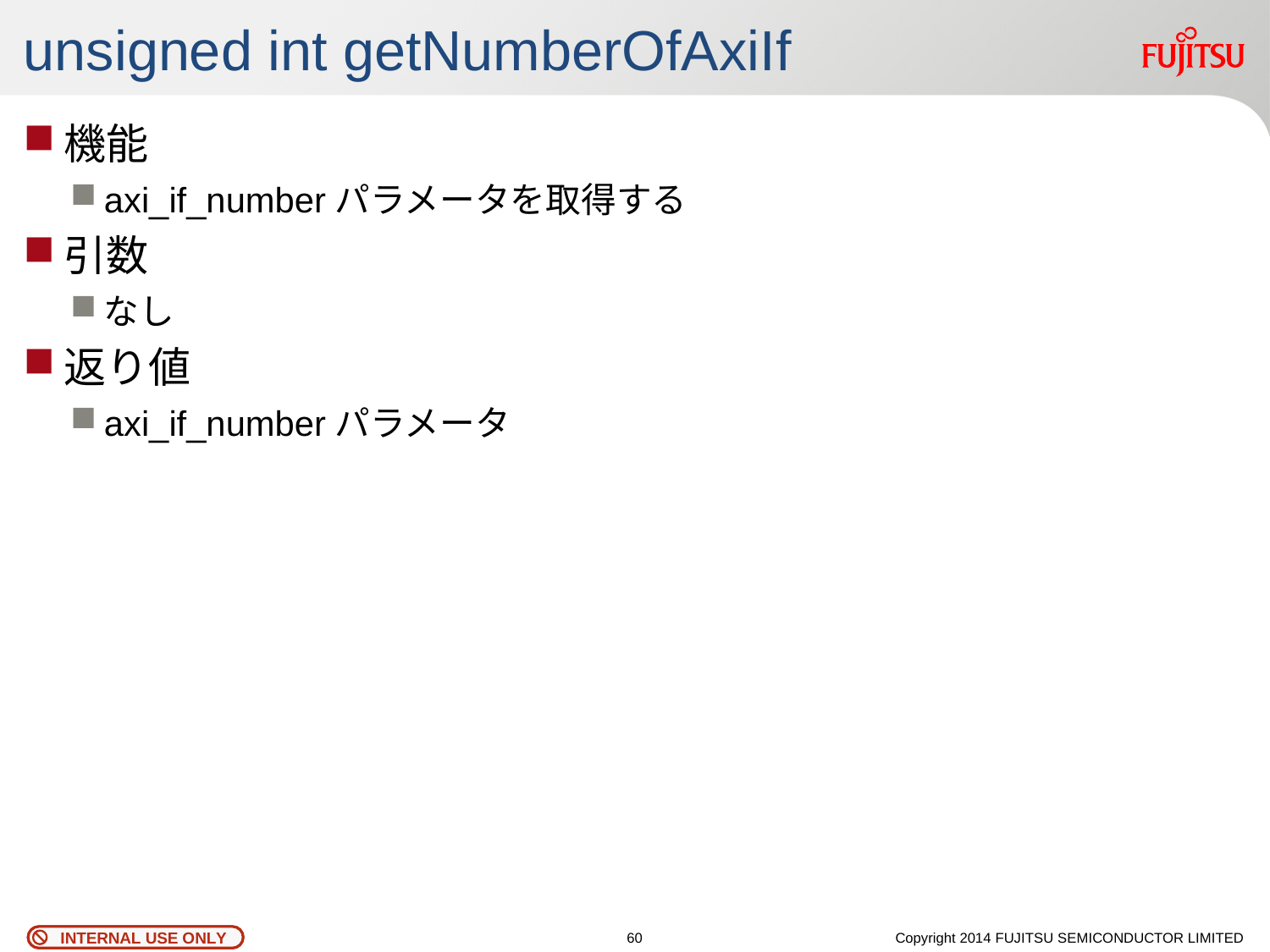

# unsigned int getNumberOfAxiIf
機能
axi_if_numberパラメータを取得する
引数
なし
返り値
axi_if_numberパラメータ

60
Copyright 2014 FUJITSU SEMICONDUCTOR LIMITED